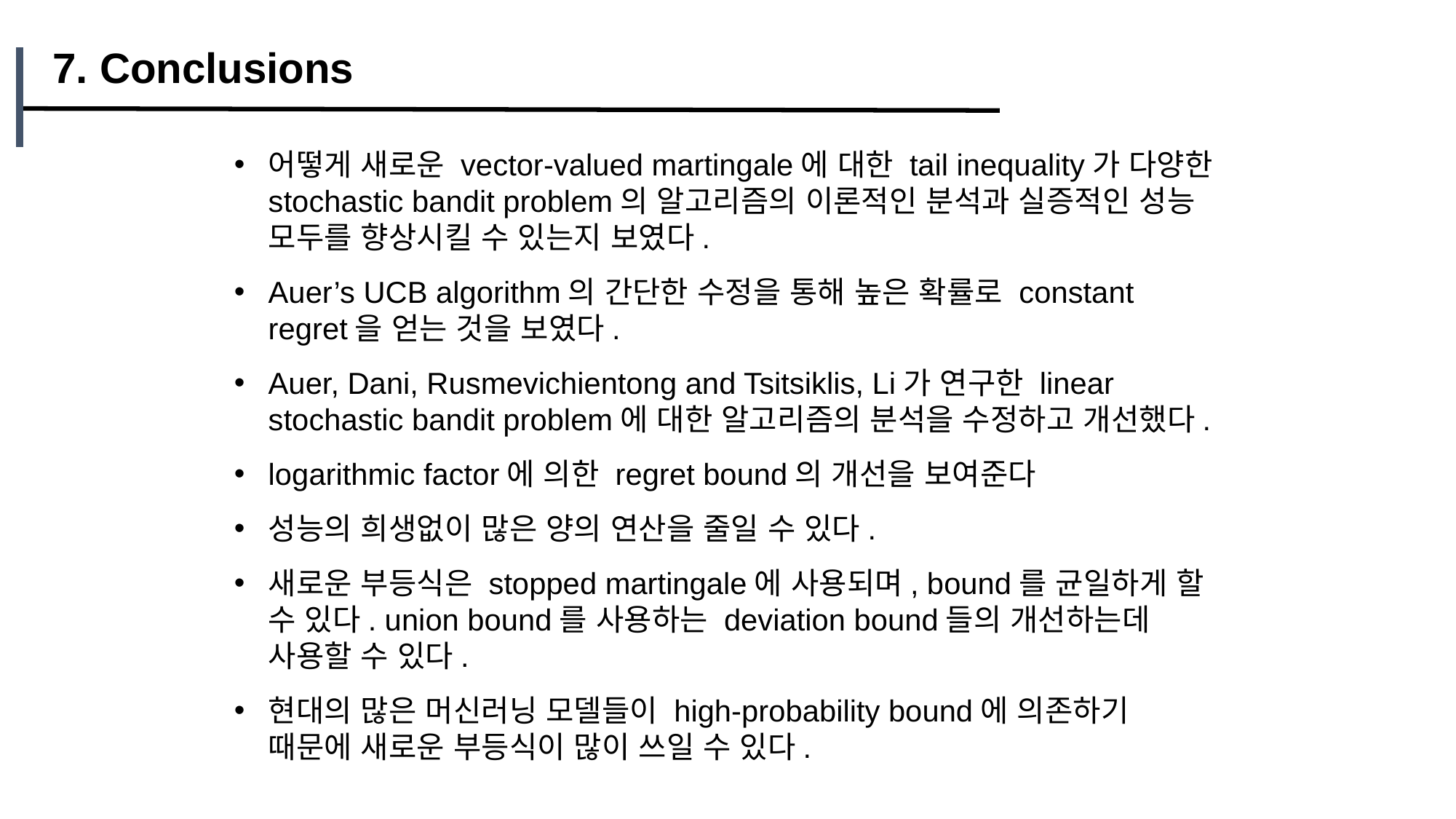

7. Conclusions

어떻게 새로운 vector-valued martingale에 대한 tail inequality가 다양한 stochastic bandit problem의 알고리즘의 이론적인 분석과 실증적인 성능 모두를 향상시킬 수 있는지 보였다.
Auer’s UCB algorithm의 간단한 수정을 통해 높은 확률로 constant regret을 얻는 것을 보였다.
Auer, Dani, Rusmevichientong and Tsitsiklis, Li가 연구한 linear stochastic bandit problem에 대한 알고리즘의 분석을 수정하고 개선했다.
logarithmic factor에 의한 regret bound의 개선을 보여준다
성능의 희생없이 많은 양의 연산을 줄일 수 있다.
새로운 부등식은 stopped martingale에 사용되며, bound를 균일하게 할 수 있다. union bound를 사용하는 deviation bound들의 개선하는데 사용할 수 있다.
현대의 많은 머신러닝 모델들이 high-probability bound에 의존하기 때문에 새로운 부등식이 많이 쓰일 수 있다.